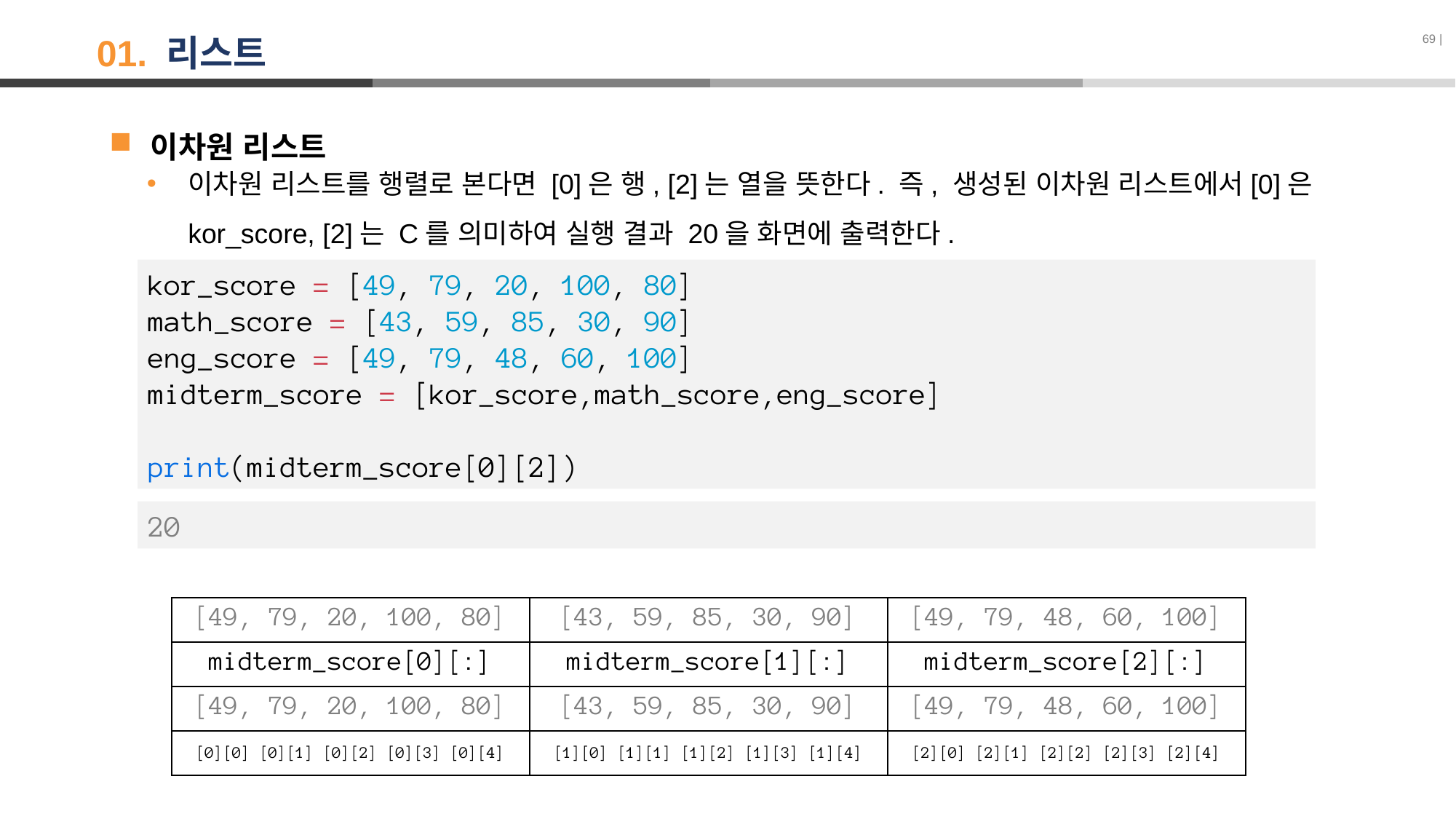

69 |
# 01. 리스트
이차원 리스트
이차원 리스트를 행렬로 본다면 [0]은 행, [2]는 열을 뜻한다. 즉, 생성된 이차원 리스트에서[0]은 kor_score, [2]는 C를 의미하여 실행 결과 20을 화면에 출력한다.
kor_score = [49, 79, 20, 100, 80]
math_score = [43, 59, 85, 30, 90]
eng_score = [49, 79, 48, 60, 100]
midterm_score = [kor_score,math_score,eng_score]
print(midterm_score[0][2])
20
| [49, 79, 20, 100, 80] | [43, 59, 85, 30, 90] | [49, 79, 48, 60, 100] |
| --- | --- | --- |
| midterm\_score[0][:] | midterm\_score[1][:] | midterm\_score[2][:] |
| [49, 79, 20, 100, 80] | [43, 59, 85, 30, 90] | [49, 79, 48, 60, 100] |
| [0][0] [0][1] [0][2] [0][3] [0][4] | [1][0] [1][1] [1][2] [1][3] [1][4] | [2][0] [2][1] [2][2] [2][3] [2][4] |